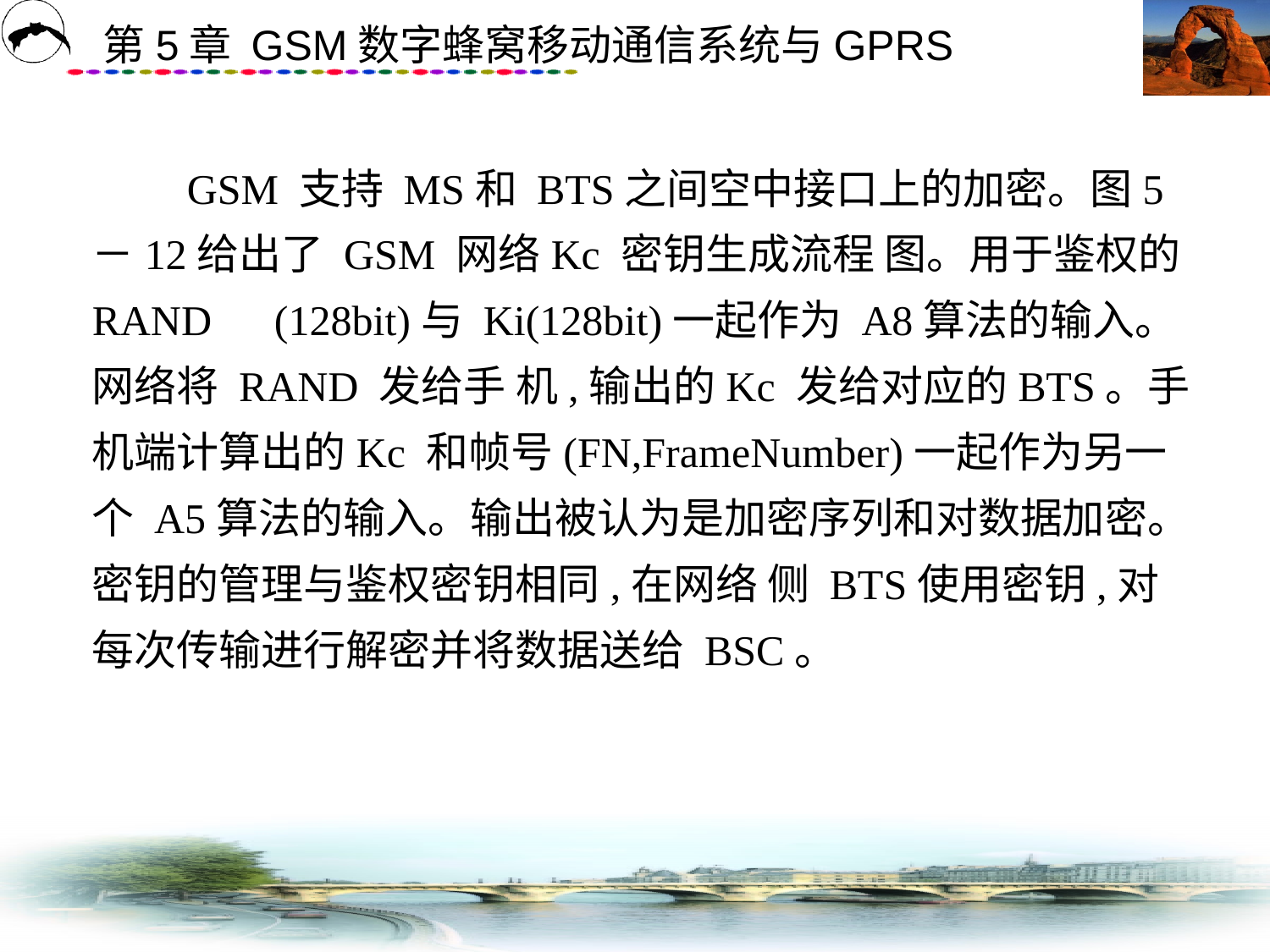

# GSM 支持 MS和 BTS之间空中接口上的加密。图5－12给出了 GSM 网络Kc 密钥生成流程 图。用于鉴权的 RAND　(128bit)与 Ki(128bit)一起作为 A8算法的输入。网络将 RAND 发给手 机,输出的Kc 发给对应的BTS。手机端计算出的Kc 和帧号(FN,FrameNumber)一起作为另一 个 A5算法的输入。输出被认为是加密序列和对数据加密。密钥的管理与鉴权密钥相同,在网络 侧 BTS使用密钥,对每次传输进行解密并将数据送给 BSC。